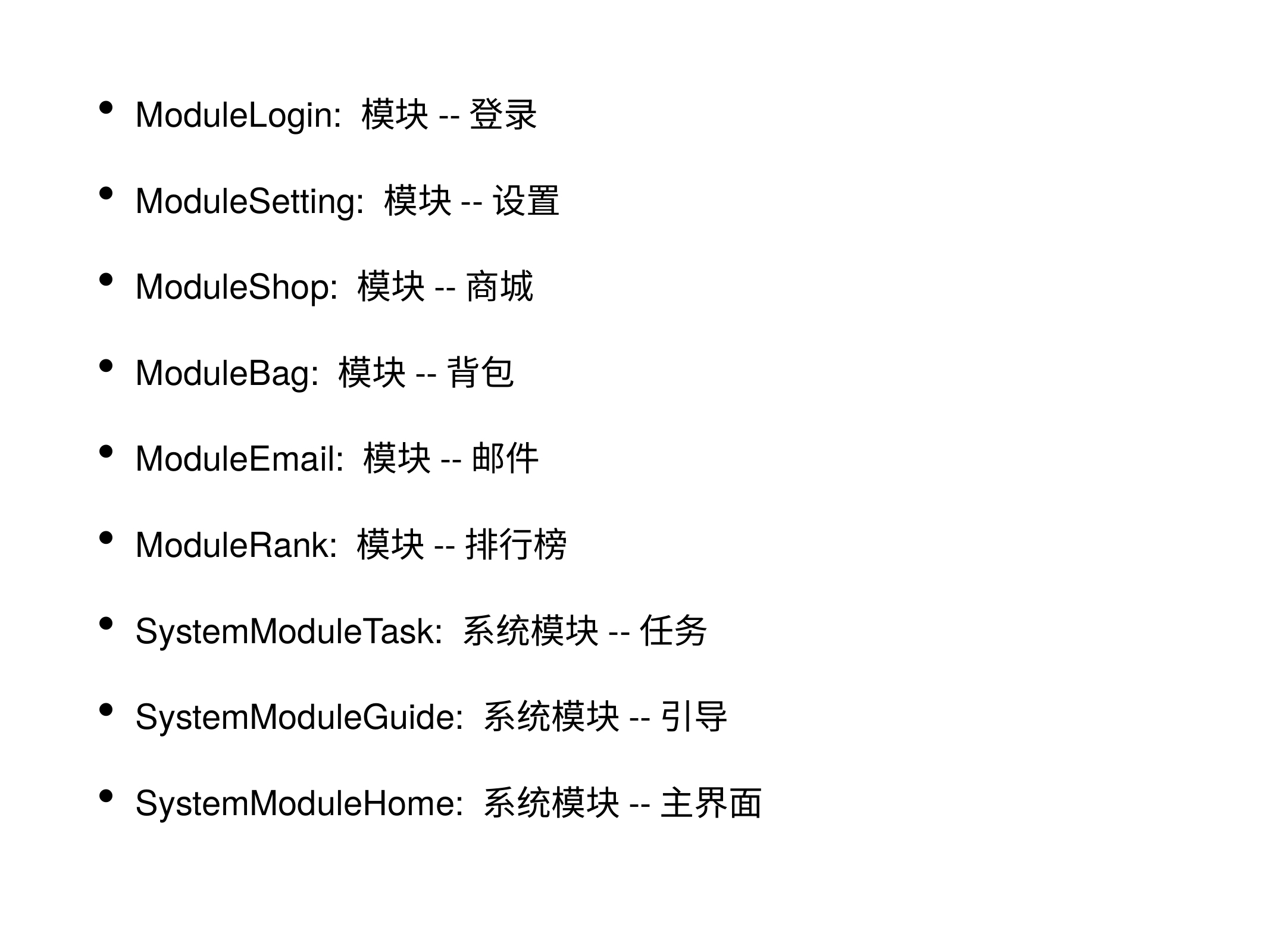

ModuleLogin: 模块--登录
ModuleSetting: 模块--设置
ModuleShop: 模块--商城
ModuleBag: 模块--背包
ModuleEmail: 模块--邮件
ModuleRank: 模块--排行榜
SystemModuleTask: 系统模块--任务
SystemModuleGuide: 系统模块--引导
SystemModuleHome: 系统模块--主界面